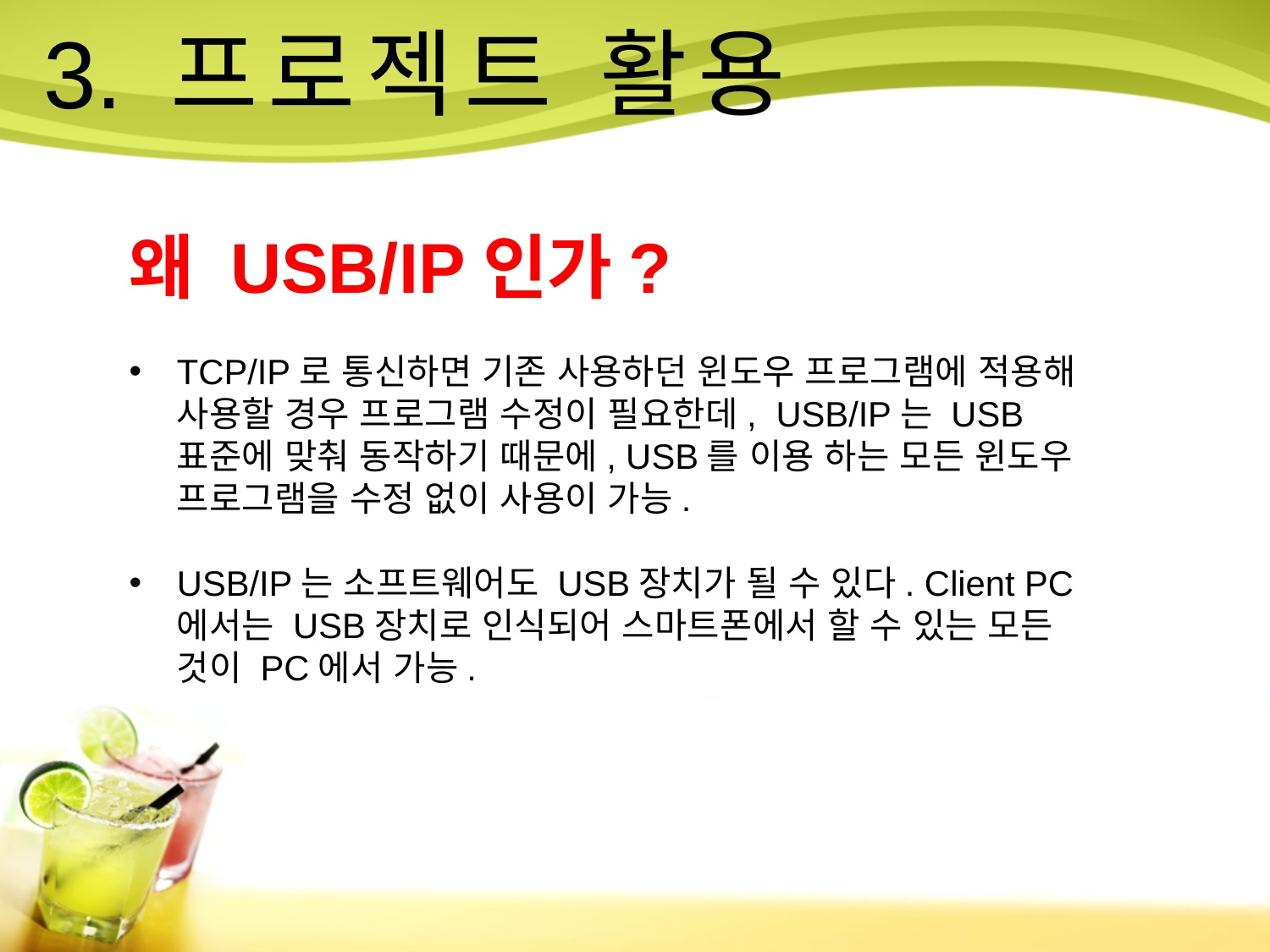

# 프로젝트 활용
왜 USB/IP인가?

TCP/IP로 통신하면 기존 사용하던 윈도우 프로그램에 적용해 사용할 경우 프로그램 수정이 필요한데,  USB/IP는 USB 표준에 맞춰 동작하기 때문에, USB를 이용 하는 모든 윈도우 프로그램을 수정 없이 사용이 가능.

USB/IP는 소프트웨어도 USB장치가 될 수 있다. Client PC에서는 USB장치로 인식되어 스마트폰에서 할 수 있는 모든 것이 PC에서 가능.